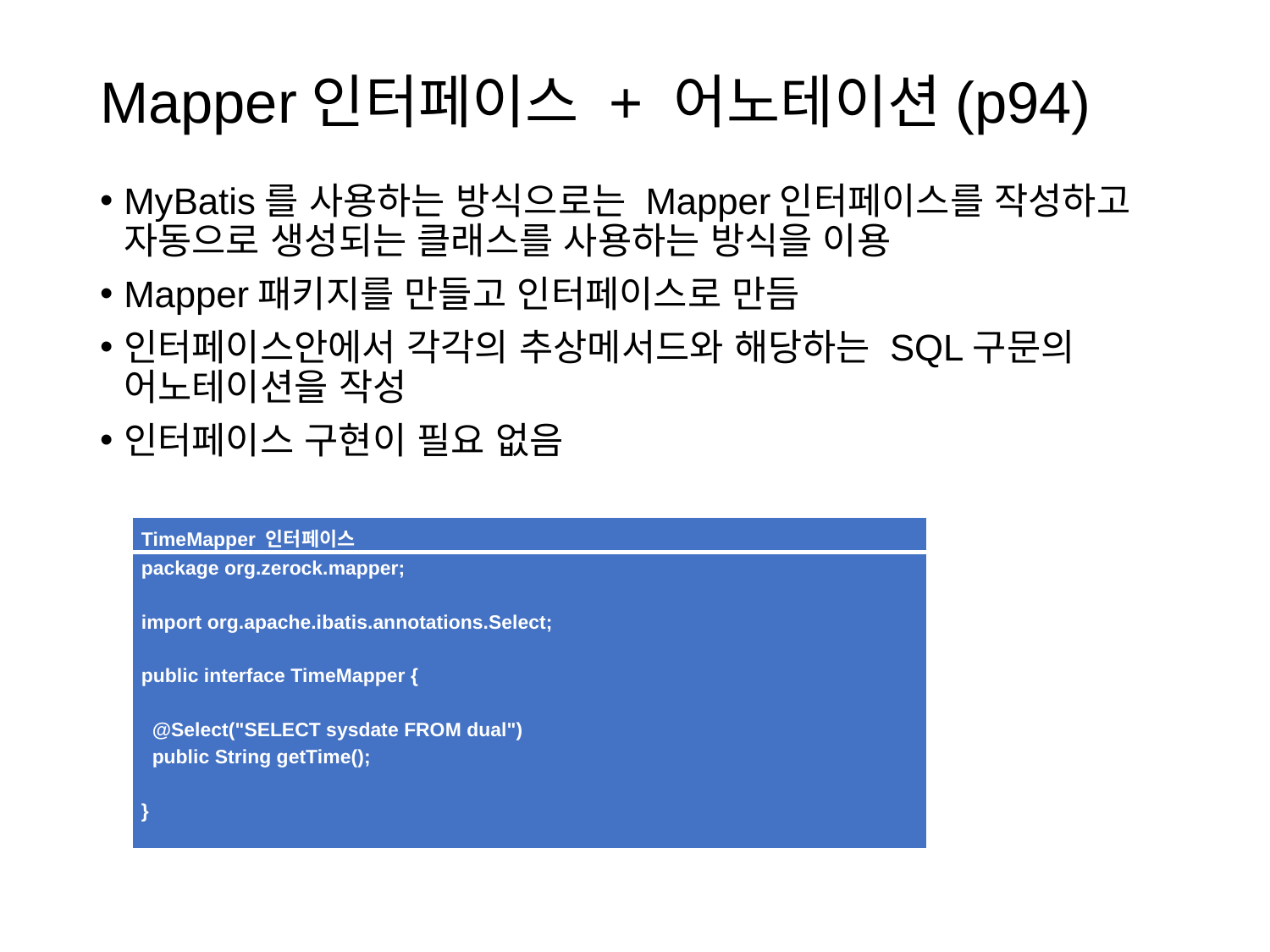

# Mapper인터페이스 + 어노테이션(p94)
MyBatis를 사용하는 방식으로는 Mapper인터페이스를 작성하고 자동으로 생성되는 클래스를 사용하는 방식을 이용
Mapper패키지를 만들고 인터페이스로 만듬
인터페이스안에서 각각의 추상메서드와 해당하는 SQL구문의
어노테이션을 작성
인터페이스 구현이 필요 없음

| TimeMapper 인터페이스 |
| --- |
| package org.zerock.mapper;   import org.apache.ibatis.annotations.Select;   public interface TimeMapper {   @Select("SELECT sysdate FROM dual") public String getTime();   } |